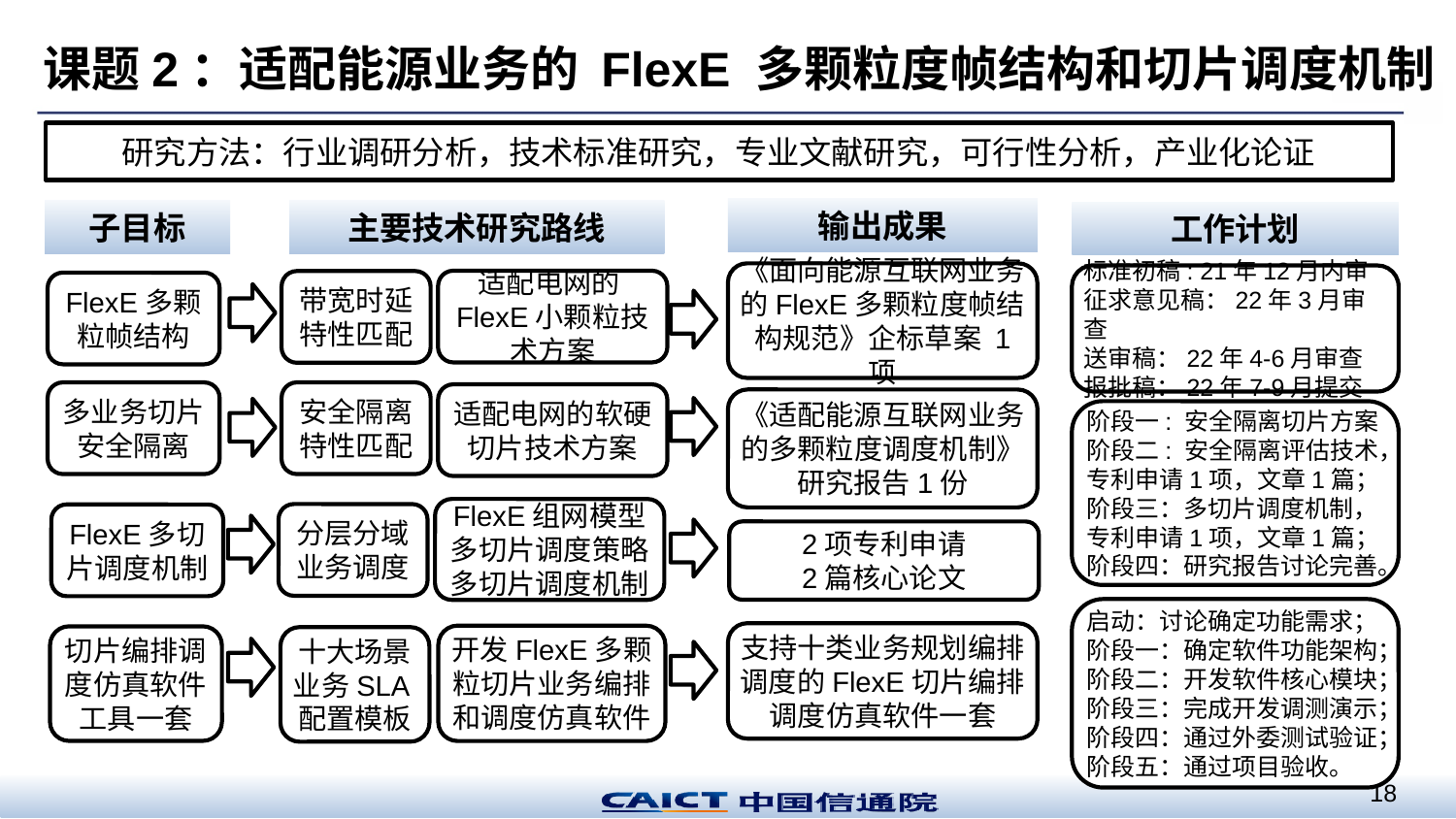

课题2：适配能源业务的 FlexE 多颗粒度帧结构和切片调度机制
研究方法：行业调研分析，技术标准研究，专业文献研究，可行性分析，产业化论证
输出成果
子目标
主要技术研究路线
工作计划
《面向能源互联网业务的FlexE多颗粒度帧结构规范》企标草案 1 项
标准初稿: 21年12月内审
征求意见稿：22年3月审查
送审稿：22年4-6月审查
报批稿：22年7-9月提交
适配电网的FlexE小颗粒技术方案
带宽时延特性匹配
FlexE多颗粒帧结构

多业务切片安全隔离
安全隔离特性匹配
适配电网的软硬切片技术方案
《适配能源互联网业务的多颗粒度调度机制》研究报告1份

阶段一: 安全隔离切片方案阶段二: 安全隔离评估技术，专利申请1项，文章1篇；
阶段三：多切片调度机制，专利申请1项，文章1篇；
阶段四：研究报告讨论完善。
FlexE组网模型多切片调度策略
多切片调度机制
分层分域业务调度
FlexE多切片调度机制

2项专利申请
2篇核心论文
启动：讨论确定功能需求；
阶段一：确定软件功能架构；阶段二：开发软件核心模块；
阶段三：完成开发调测演示；
阶段四：通过外委测试验证；
阶段五：通过项目验收。
支持十类业务规划编排调度的FlexE切片编排调度仿真软件一套
开发FlexE多颗粒切片业务编排和调度仿真软件
切片编排调度仿真软件工具一套
十大场景
业务SLA配置模板